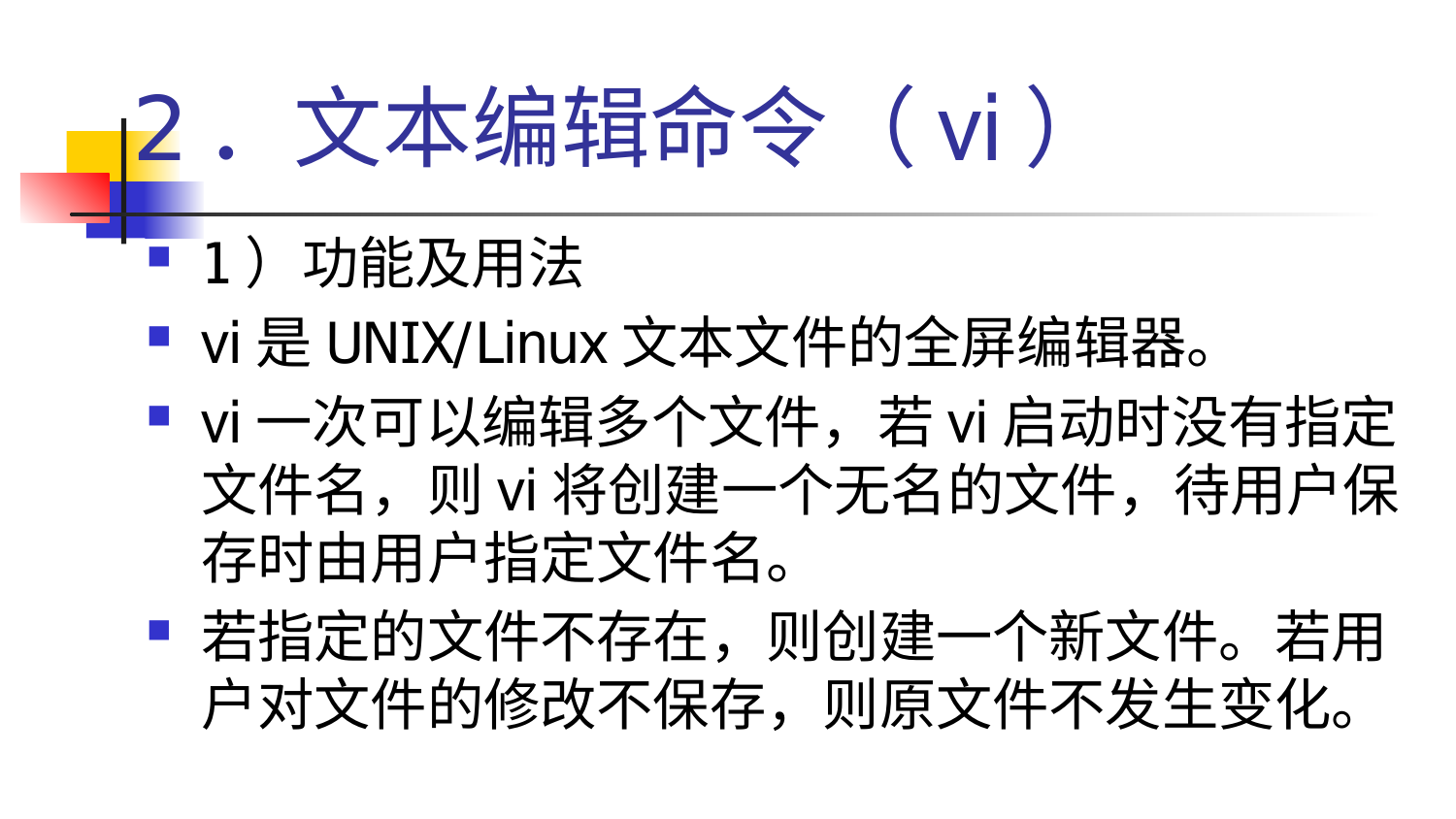

# 2．文本编辑命令（vi）
1）功能及用法
vi是UNIX/Linux文本文件的全屏编辑器。
vi一次可以编辑多个文件，若vi启动时没有指定文件名，则vi将创建一个无名的文件，待用户保存时由用户指定文件名。
若指定的文件不存在，则创建一个新文件。若用户对文件的修改不保存，则原文件不发生变化。